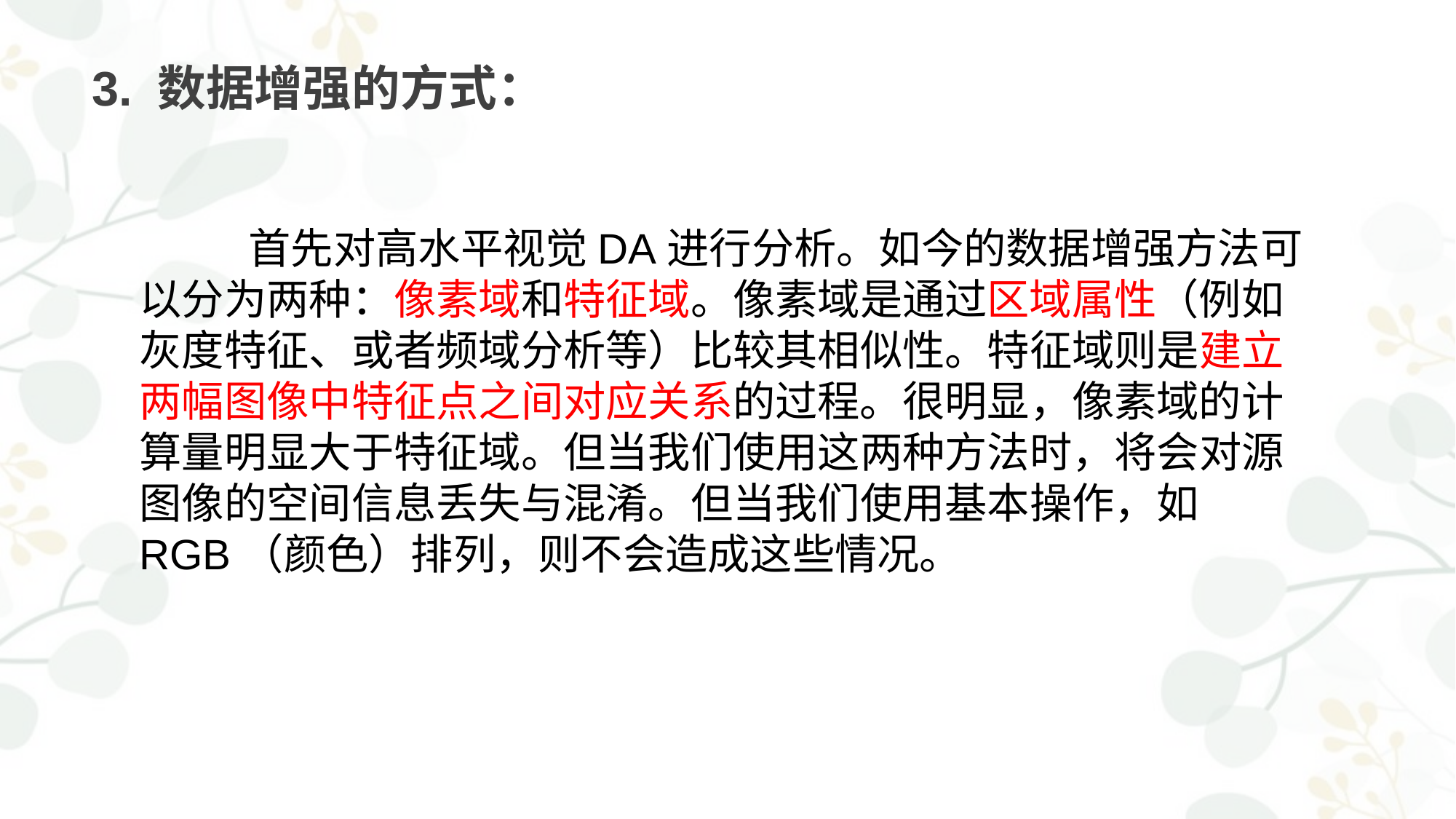

# 3. 数据增强的方式：
	首先对高水平视觉DA进行分析。如今的数据增强方法可以分为两种：像素域和特征域。像素域是通过区域属性（例如灰度特征、或者频域分析等）比较其相似性。特征域则是建立两幅图像中特征点之间对应关系的过程。很明显，像素域的计算量明显大于特征域。但当我们使用这两种方法时，将会对源图像的空间信息丢失与混淆。但当我们使用基本操作，如RGB（颜色）排列，则不会造成这些情况。